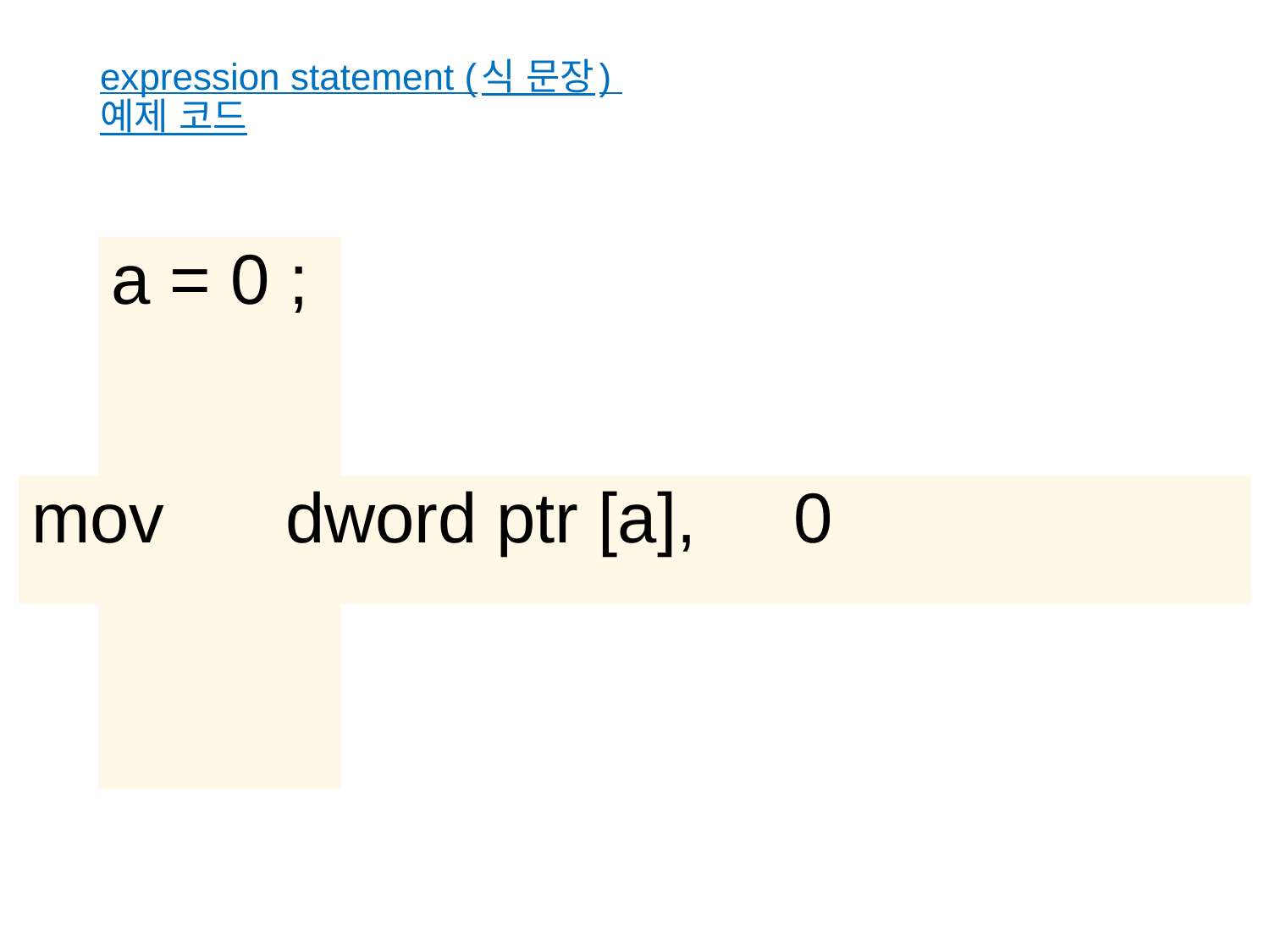

# expression statement (식 문장) 예제 코드
a = 0 ;
mov	dword ptr [a],	0